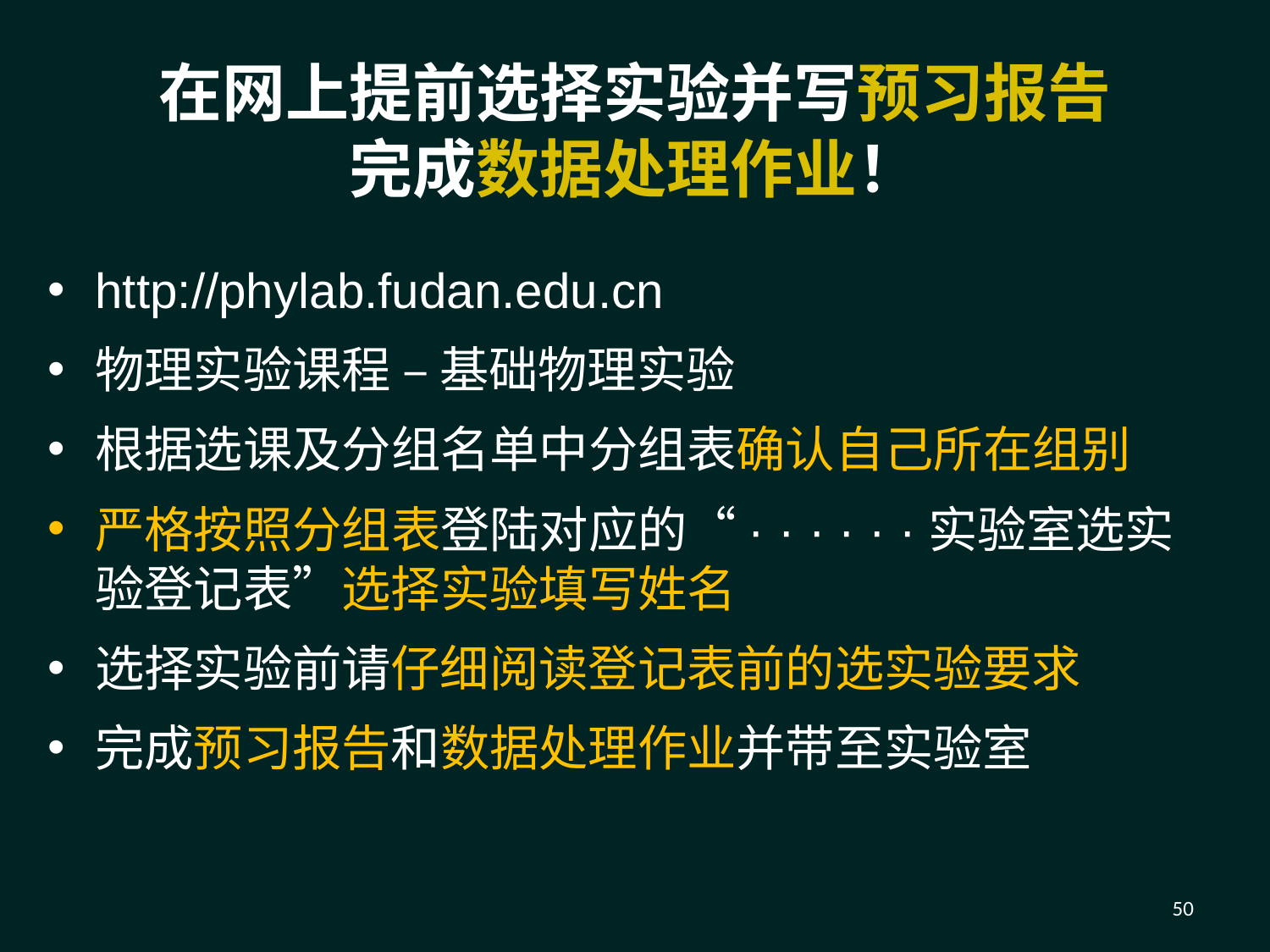

在网上提前选择实验并写预习报告
完成数据处理作业！
http://phylab.fudan.edu.cn
物理实验课程 – 基础物理实验
根据选课及分组名单中分组表确认自己所在组别
严格按照分组表登陆对应的“· · · · · ·实验室选实验登记表”选择实验填写姓名
选择实验前请仔细阅读登记表前的选实验要求
完成预习报告和数据处理作业并带至实验室

50